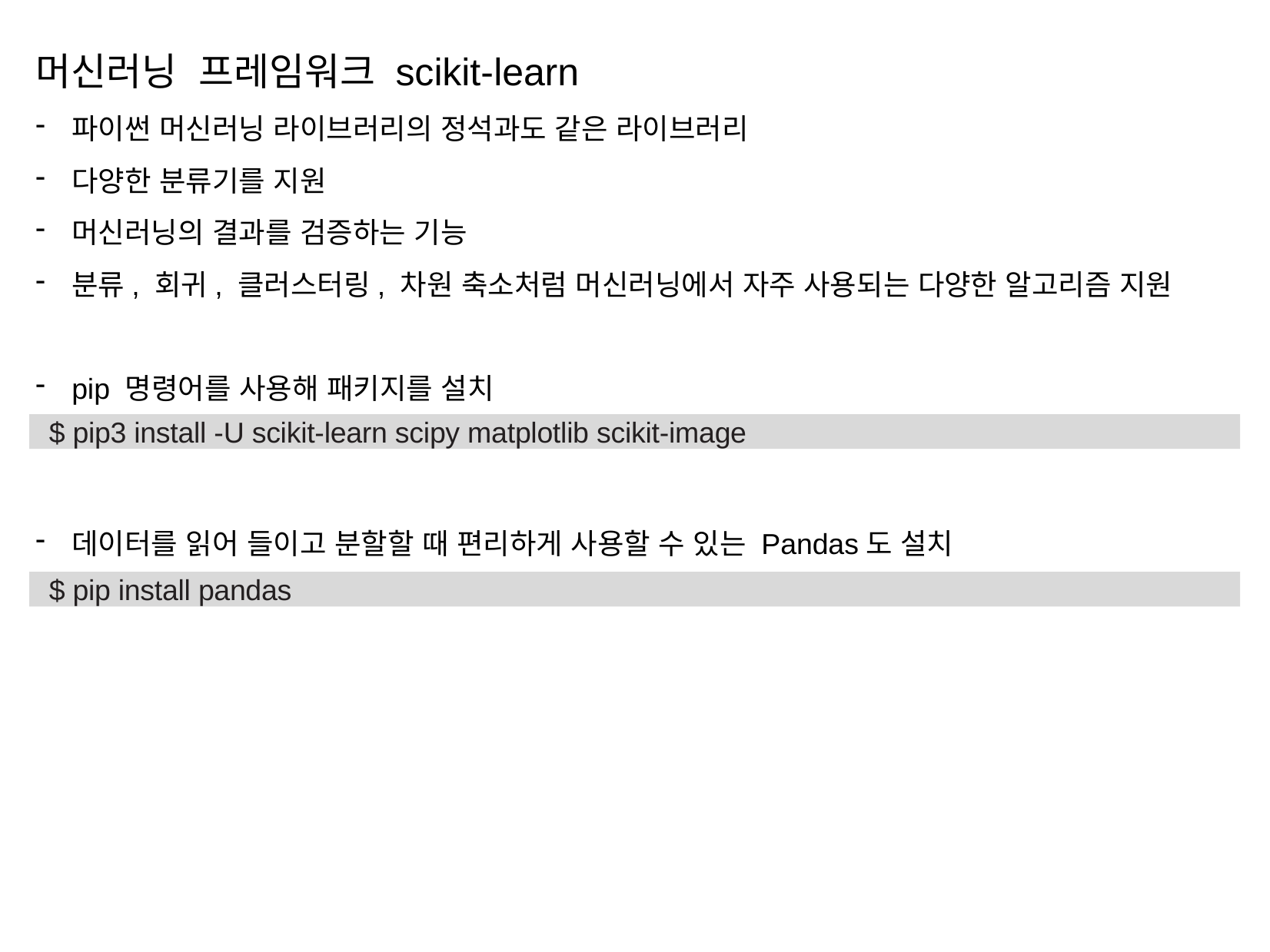

머신러닝  프레임워크 scikit-learn
파이썬 머신러닝 라이브러리의 정석과도 같은 라이브러리
다양한 분류기를 지원
머신러닝의 결과를 검증하는 기능
분류, 회귀, 클러스터링, 차원 축소처럼 머신러닝에서 자주 사용되는 다양한 알고리즘 지원

pip 명령어를 사용해 패키지를 설치

데이터를 읽어 들이고 분할할 때 편리하게 사용할 수 있는 Pandas도 설치

$ pip3 install -U scikit-learn scipy matplotlib scikit-image
$ pip install pandas